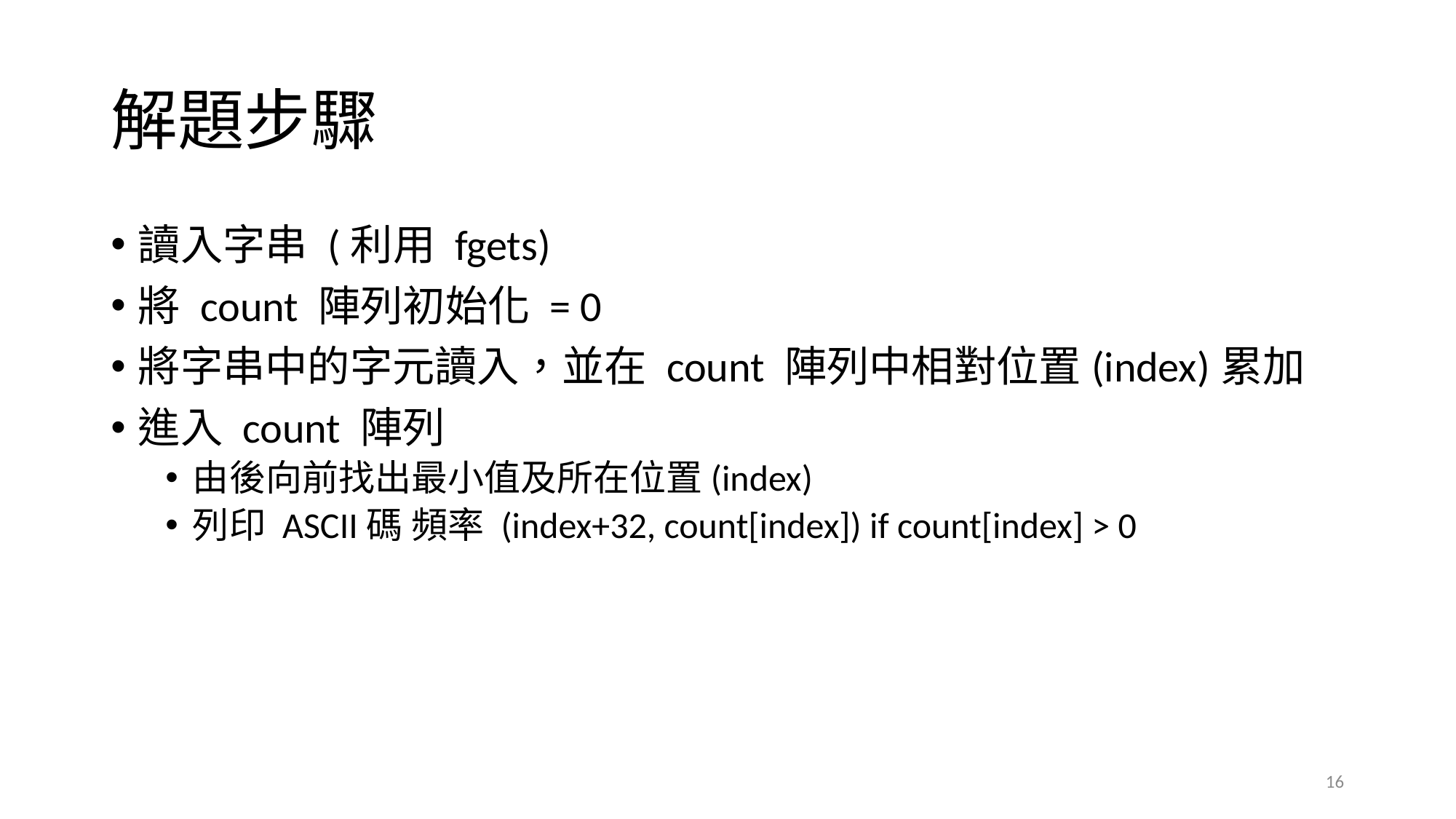

# 解題步驟
讀入字串 (利用 fgets)
將 count 陣列初始化 = 0
將字串中的字元讀入，並在 count 陣列中相對位置(index)累加
進入 count 陣列
由後向前找出最小值及所在位置(index)
列印 ASCII碼 頻率 (index+32, count[index]) if count[index] > 0
16